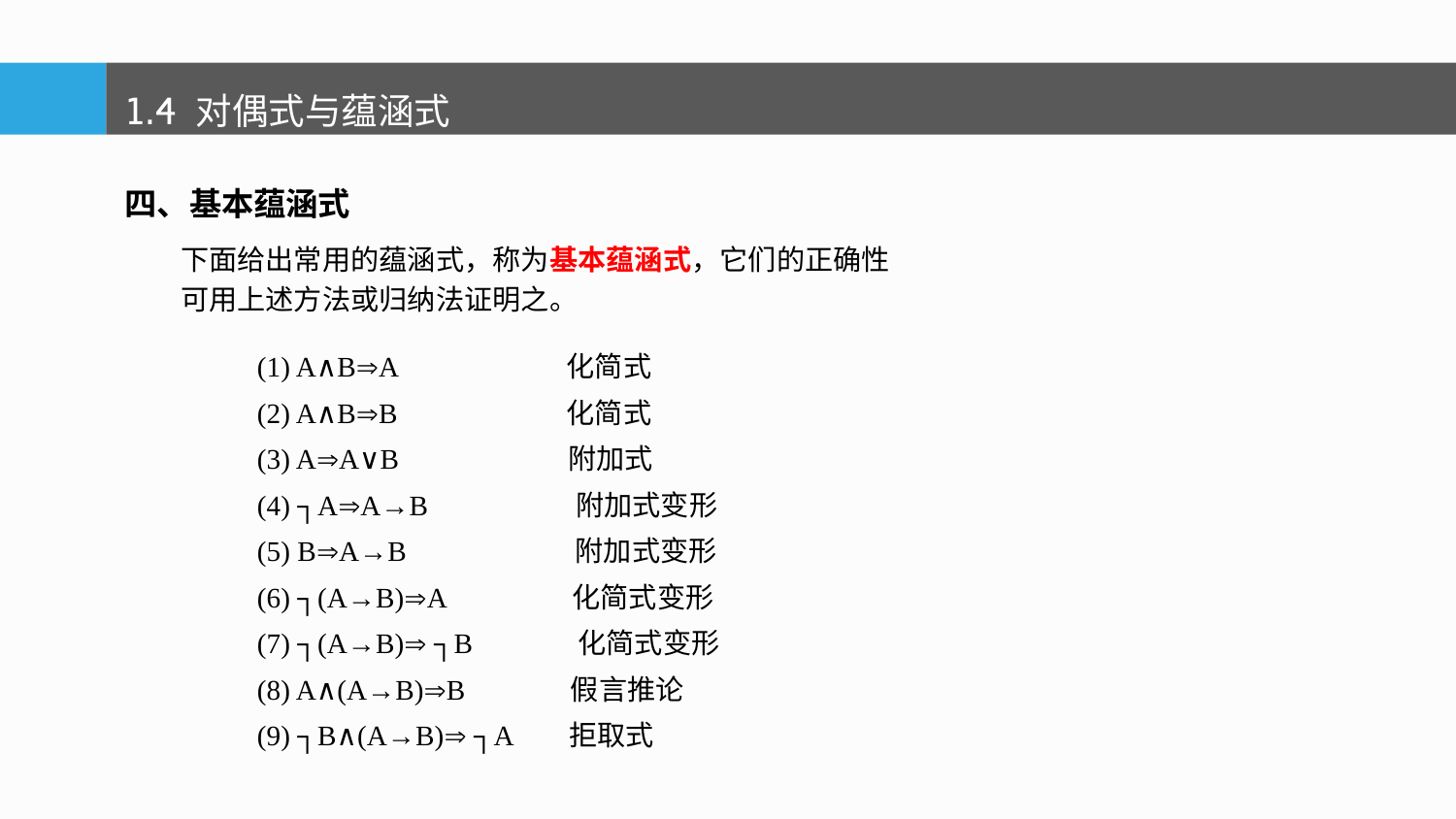

1.4 对偶式与蕴涵式

四、基本蕴涵式
下面给出常用的蕴涵式，称为基本蕴涵式，它们的正确性
可用上述方法或归纳法证明之。

(1) A∧B⇒A                       化简式
(2) A∧B⇒B                       化简式
(3) A⇒A∨B                       附加式
(4) ┐A⇒A→B                    附加式变形
(5) B⇒A→B                       附加式变形
(6) ┐(A→B)⇒A                 化简式变形
(7) ┐(A→B)⇒ ┐B              化简式变形
(8) A∧(A→B)⇒B              假言推论
(9) ┐B∧(A→B)⇒ ┐A       拒取式